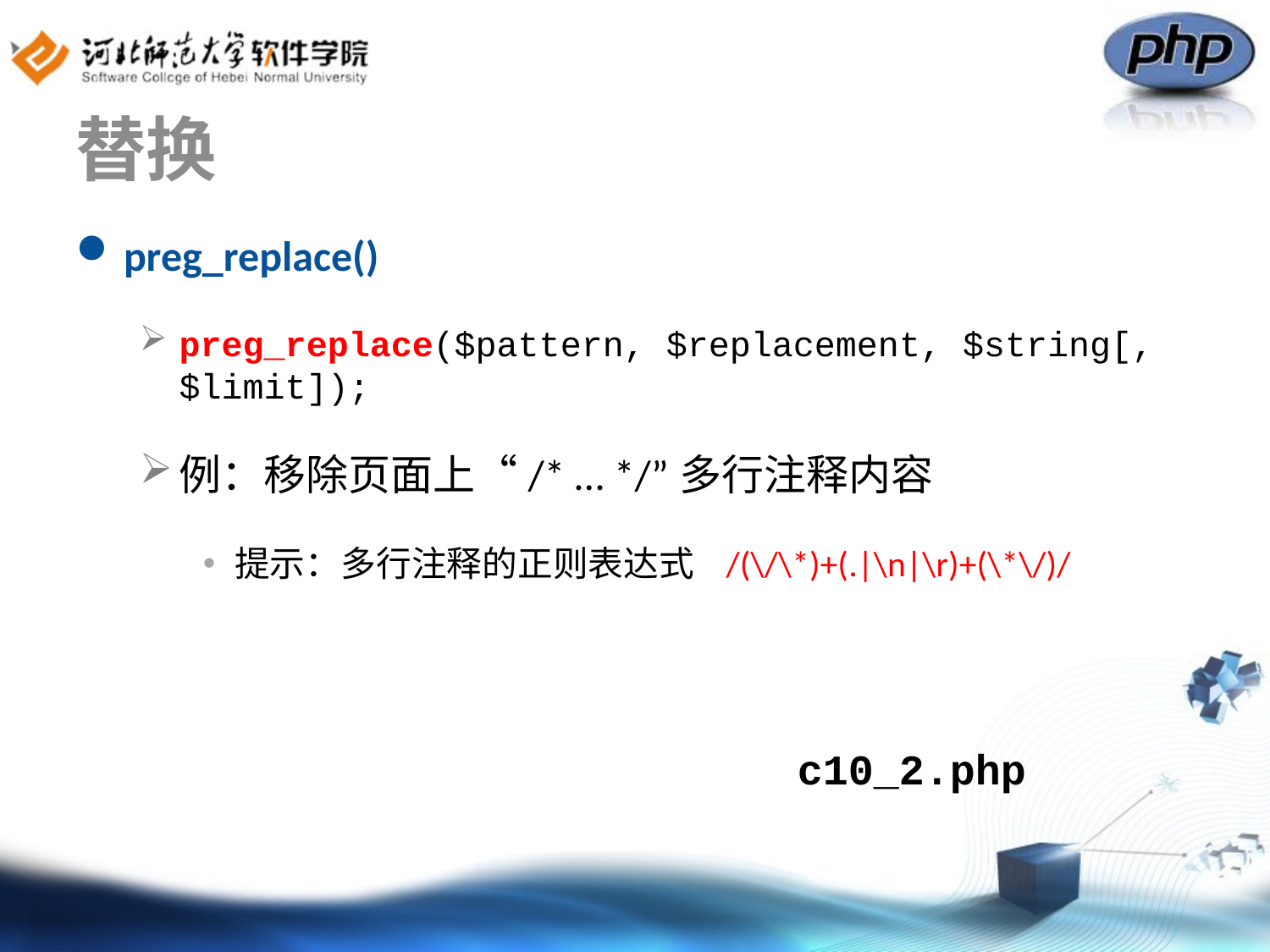

# 替换
preg_replace()
preg_replace($pattern, $replacement, $string[, $limit]);
例：移除页面上“/* … */”多行注释内容
提示：多行注释的正则表达式   /(\/\*)+(.|\n|\r)+(\*\/)/

c10_2.php